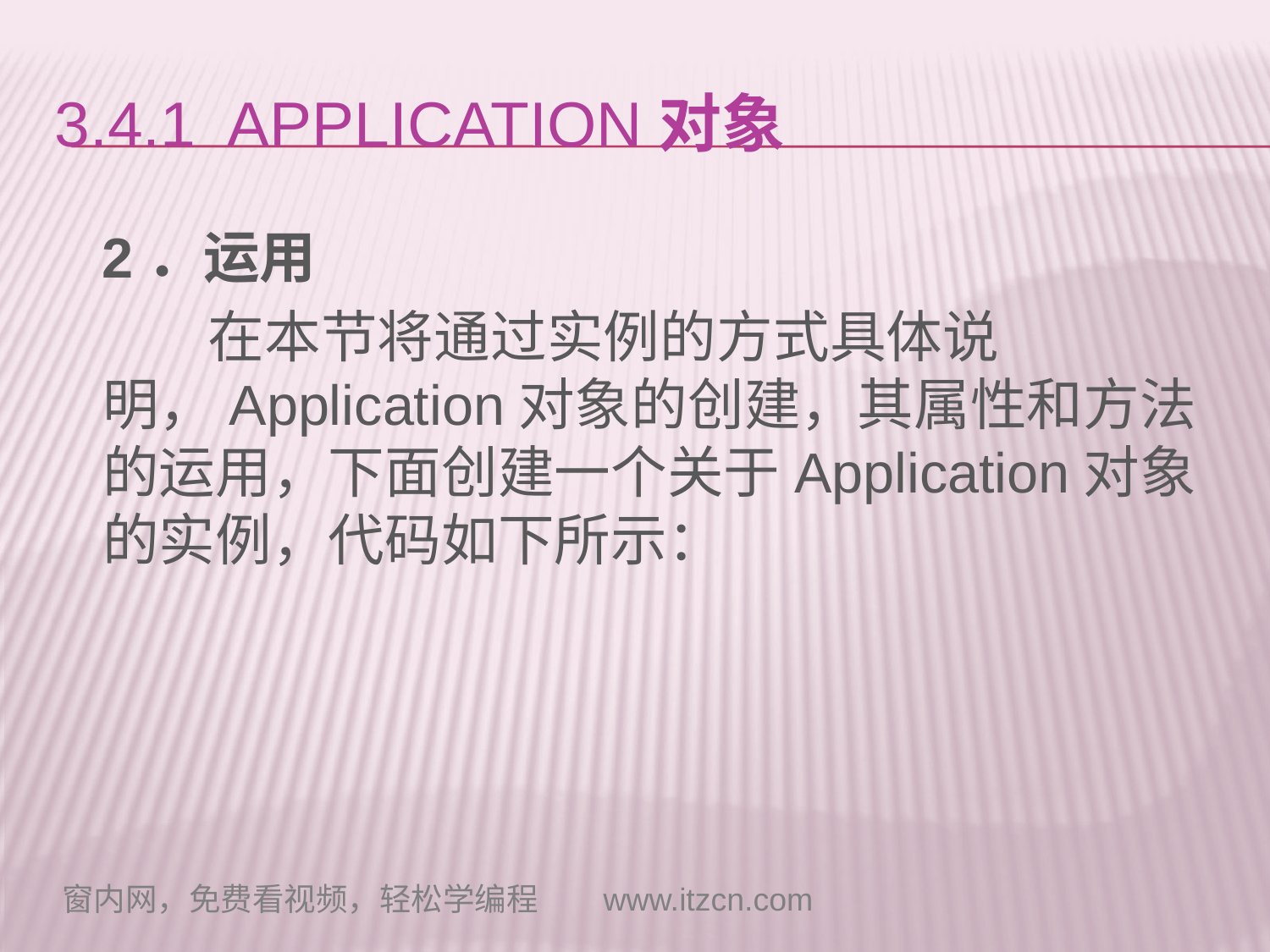

# 3.4.1  Application对象
   2．运用
           在本节将通过实例的方式具体说明，Application对象的创建，其属性和方法的运用，下面创建一个关于Application对象的实例，代码如下所示：